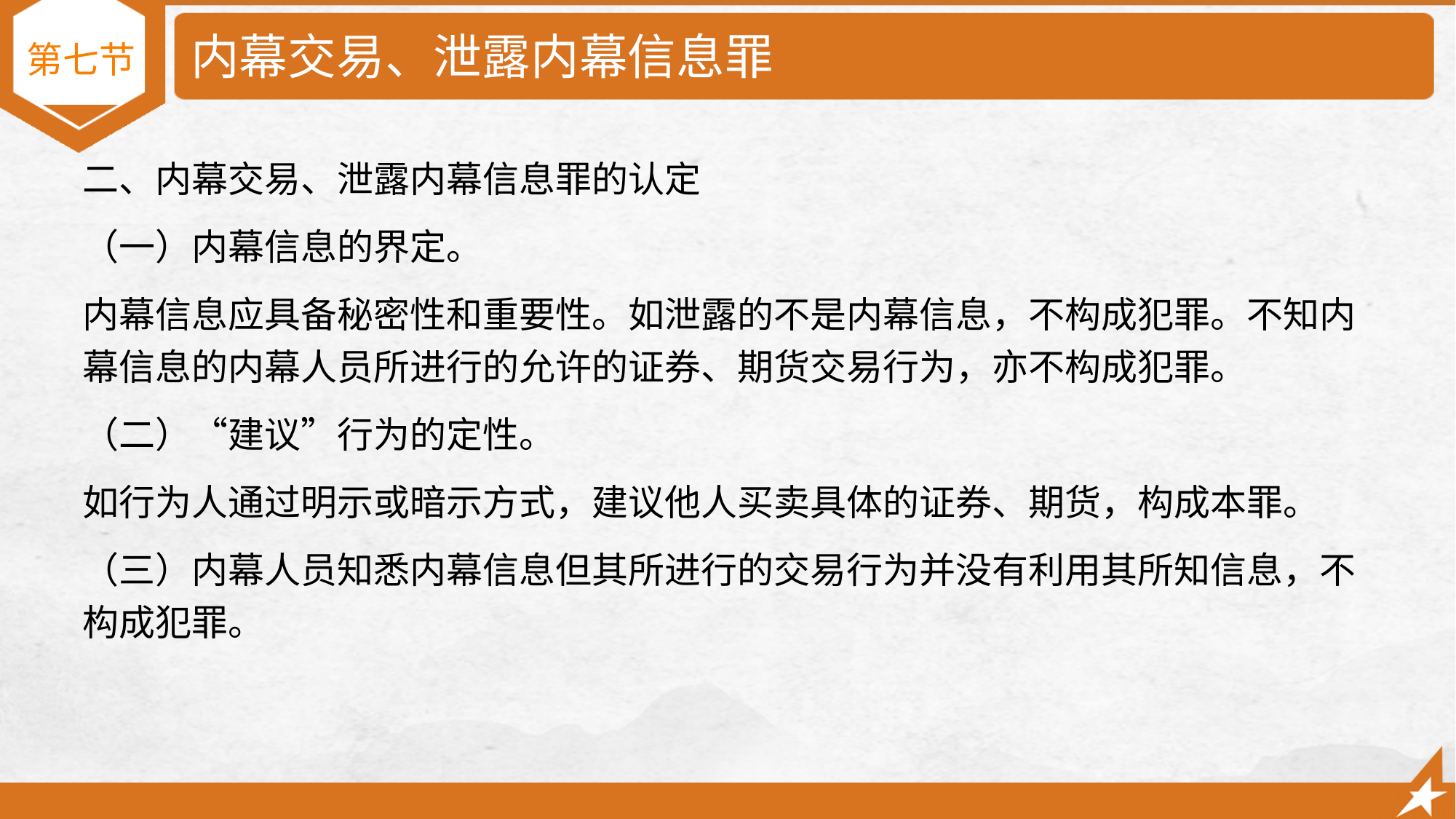

# 内幕交易、泄露内幕信息罪
第七节
二、内幕交易、泄露内幕信息罪的认定
（一）内幕信息的界定。
内幕信息应具备秘密性和重要性。如泄露的不是内幕信息，不构成犯罪。不知内幕信息的内幕人员所进行的允许的证券、期货交易行为，亦不构成犯罪。
（二）“建议”行为的定性。
如行为人通过明示或暗示方式，建议他人买卖具体的证券、期货，构成本罪。
（三）内幕人员知悉内幕信息但其所进行的交易行为并没有利用其所知信息，不构成犯罪。